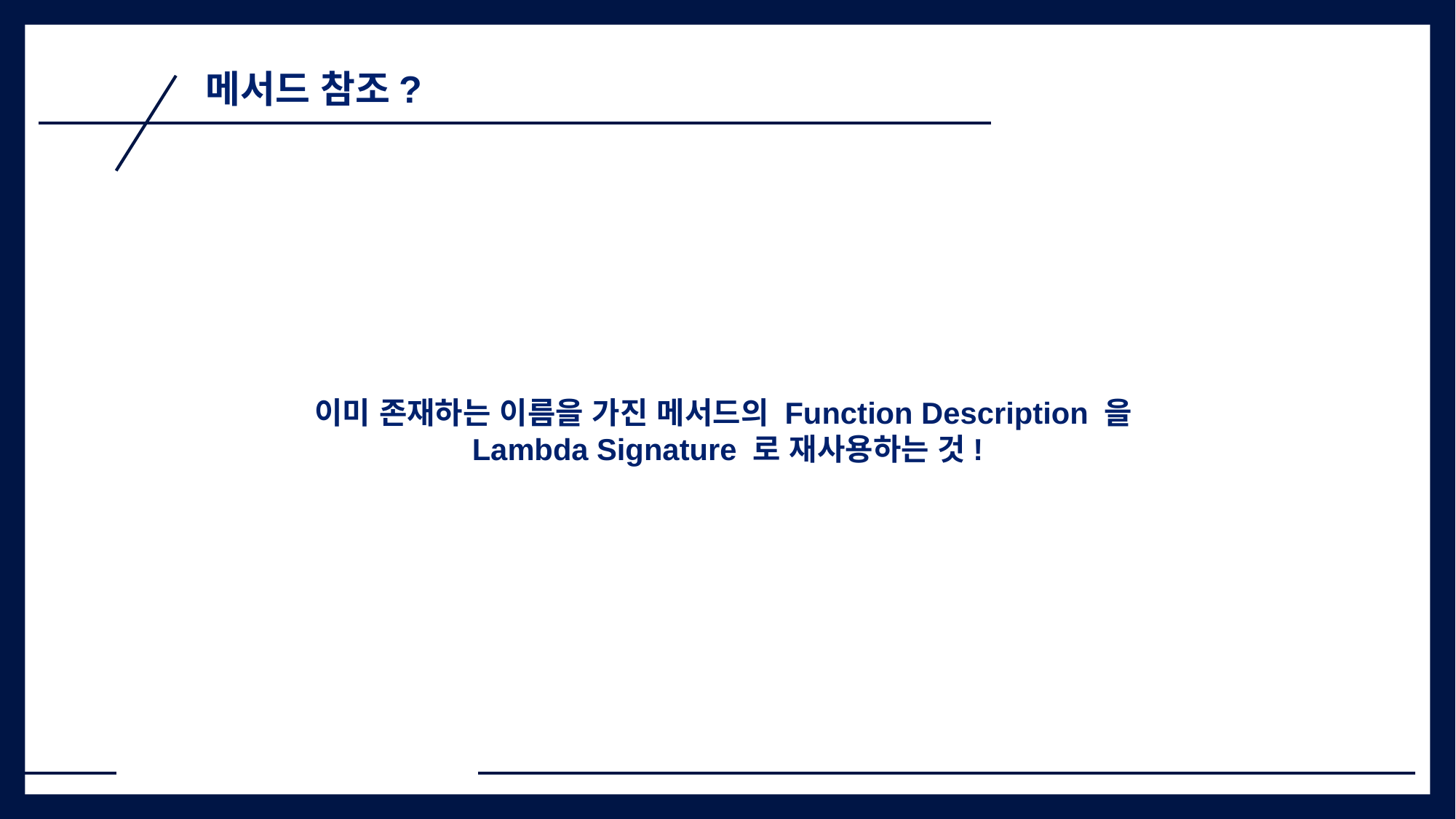

1
메서드 참조?
이미 존재하는 이름을 가진 메서드의 Function Description 을
Lambda Signature 로 재사용하는 것!